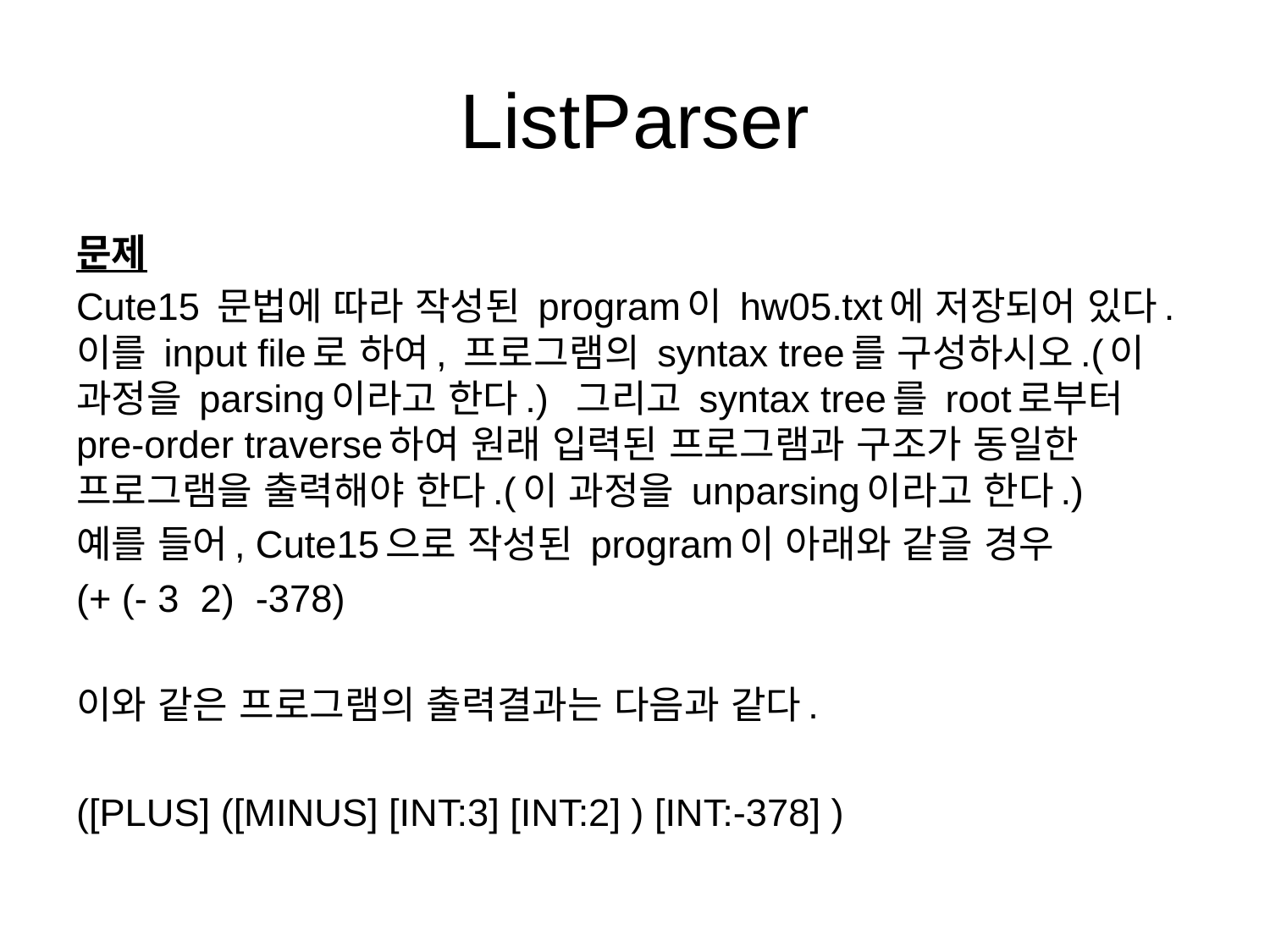

# ListParser
문제
Cute15 문법에 따라 작성된 program이 hw05.txt에 저장되어 있다. 이를 input file로 하여, 프로그램의 syntax tree를 구성하시오.(이 과정을 parsing이라고 한다.)  그리고 syntax tree를 root로부터 pre-order traverse하여 원래 입력된 프로그램과 구조가 동일한 프로그램을 출력해야 한다.(이 과정을 unparsing이라고 한다.)
예를 들어, Cute15으로 작성된 program이 아래와 같을 경우
(+ (- 3  2)  -378)

이와 같은 프로그램의 출력결과는 다음과 같다.

([PLUS] ([MINUS] [INT:3] [INT:2] ) [INT:-378] )